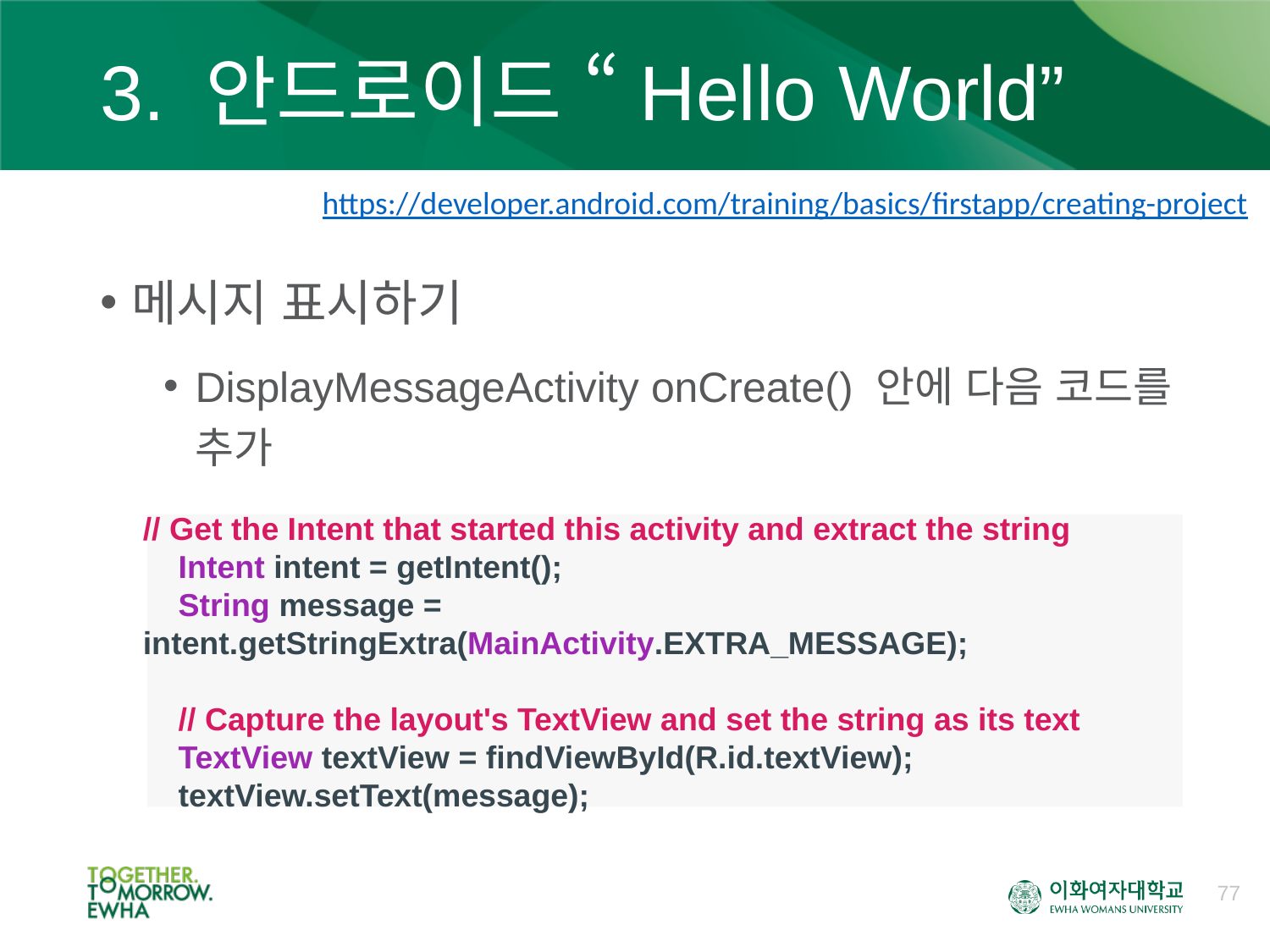

# 3. 안드로이드 “Hello World”
https://developer.android.com/training/basics/firstapp/creating-project
메시지 표시하기
DisplayMessageActivity onCreate() 안에 다음 코드를 추가

// Get the Intent that started this activity and extract the string
    Intent intent = getIntent();
    String message = intent.getStringExtra(MainActivity.EXTRA_MESSAGE);
    // Capture the layout's TextView and set the string as its text
    TextView textView = findViewById(R.id.textView);
    textView.setText(message);
77